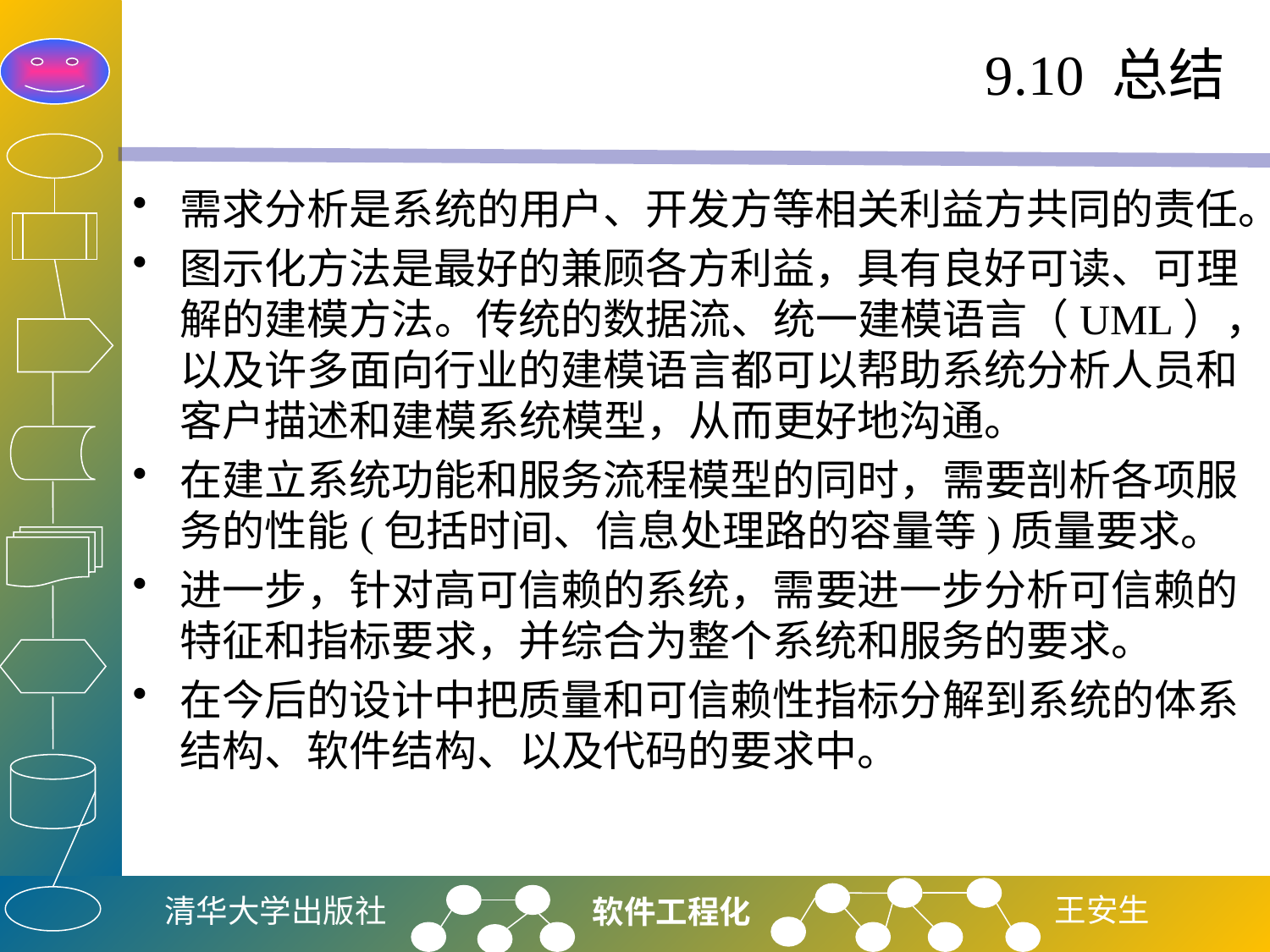

# 9.10 总结
需求分析是系统的用户、开发方等相关利益方共同的责任。
图示化方法是最好的兼顾各方利益，具有良好可读、可理解的建模方法。传统的数据流、统一建模语言（UML），以及许多面向行业的建模语言都可以帮助系统分析人员和客户描述和建模系统模型，从而更好地沟通。
在建立系统功能和服务流程模型的同时，需要剖析各项服务的性能(包括时间、信息处理路的容量等)质量要求。
进一步，针对高可信赖的系统，需要进一步分析可信赖的特征和指标要求，并综合为整个系统和服务的要求。
在今后的设计中把质量和可信赖性指标分解到系统的体系结构、软件结构、以及代码的要求中。